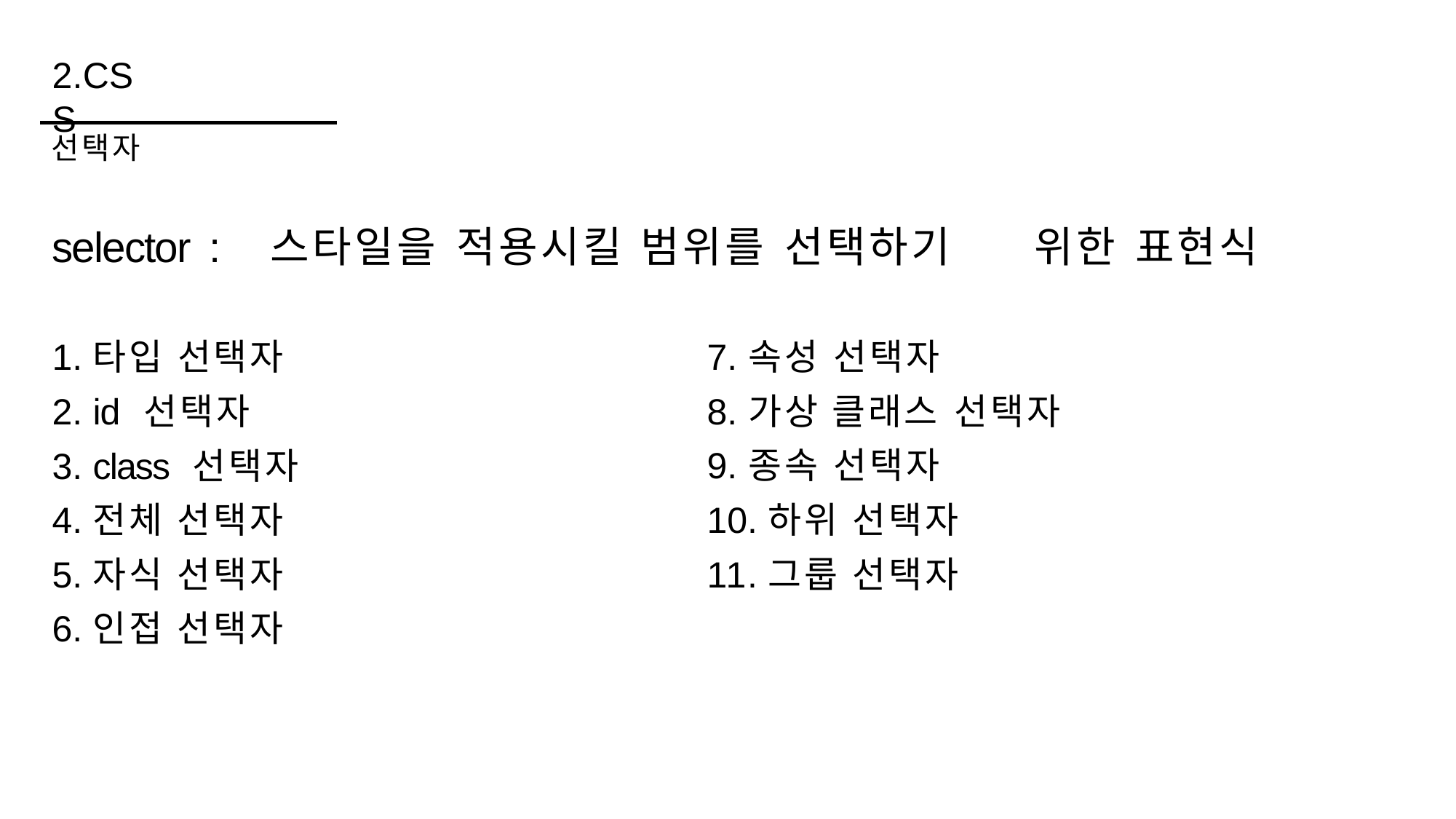

# 2.CSS

선택자

selector :	스타일을 적용시킬 범위를 선택하기	위한 표현식
타입 선택자
id 선택자
class 선택자
전체 선택자
자식 선택자
인접 선택자
속성 선택자
가상 클래스 선택자
종속 선택자
하위 선택자
그룹 선택자